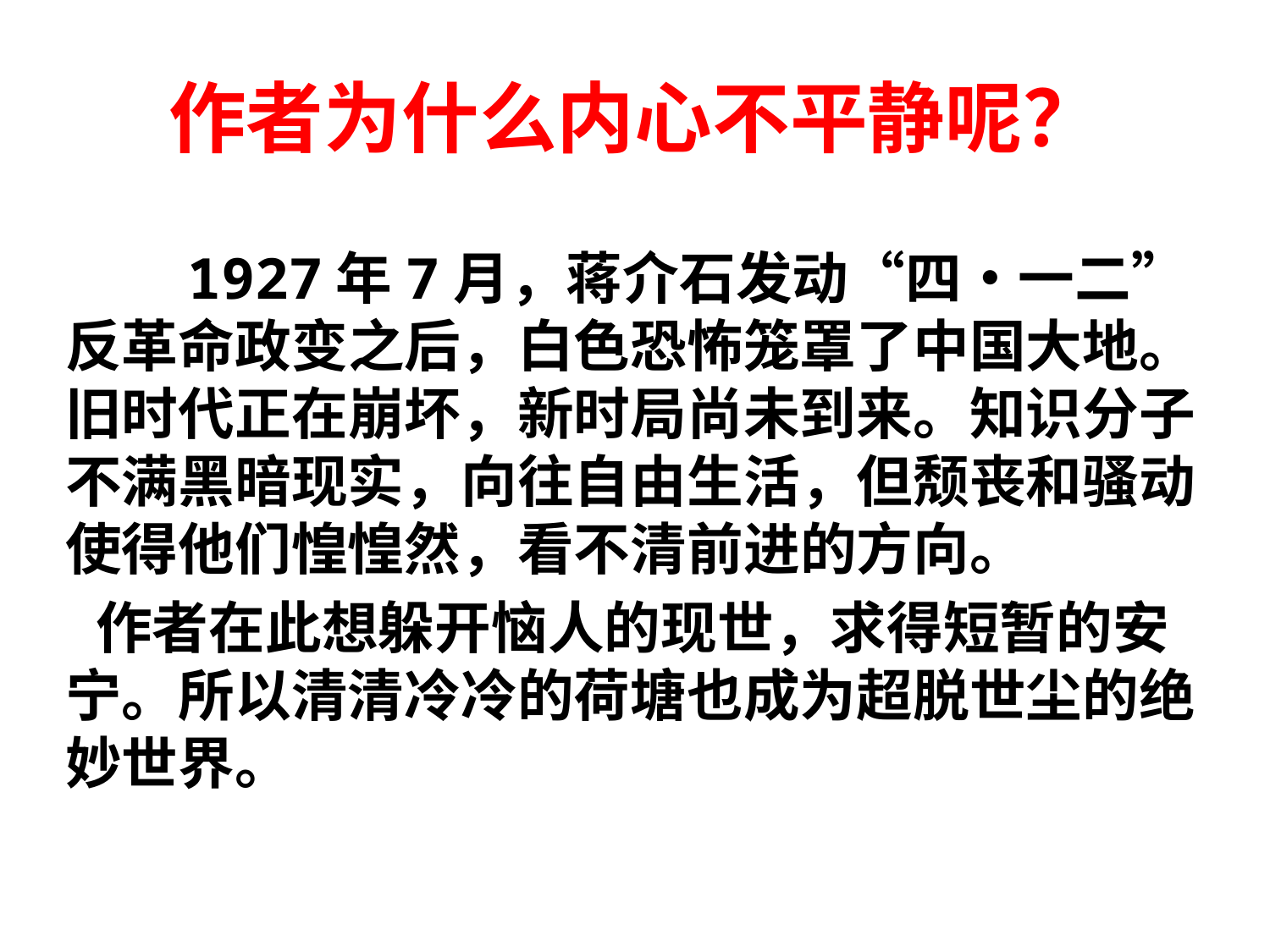

# 作者为什么内心不平静呢？
     1927年7月，蒋介石发动“四•一二”反革命政变之后，白色恐怖笼罩了中国大地。旧时代正在崩坏，新时局尚未到来。知识分子不满黑暗现实，向往自由生活，但颓丧和骚动使得他们惶惶然，看不清前进的方向。
     作者在此想躲开恼人的现世，求得短暂的安宁。所以清清冷冷的荷塘也成为超脱世尘的绝妙世界。